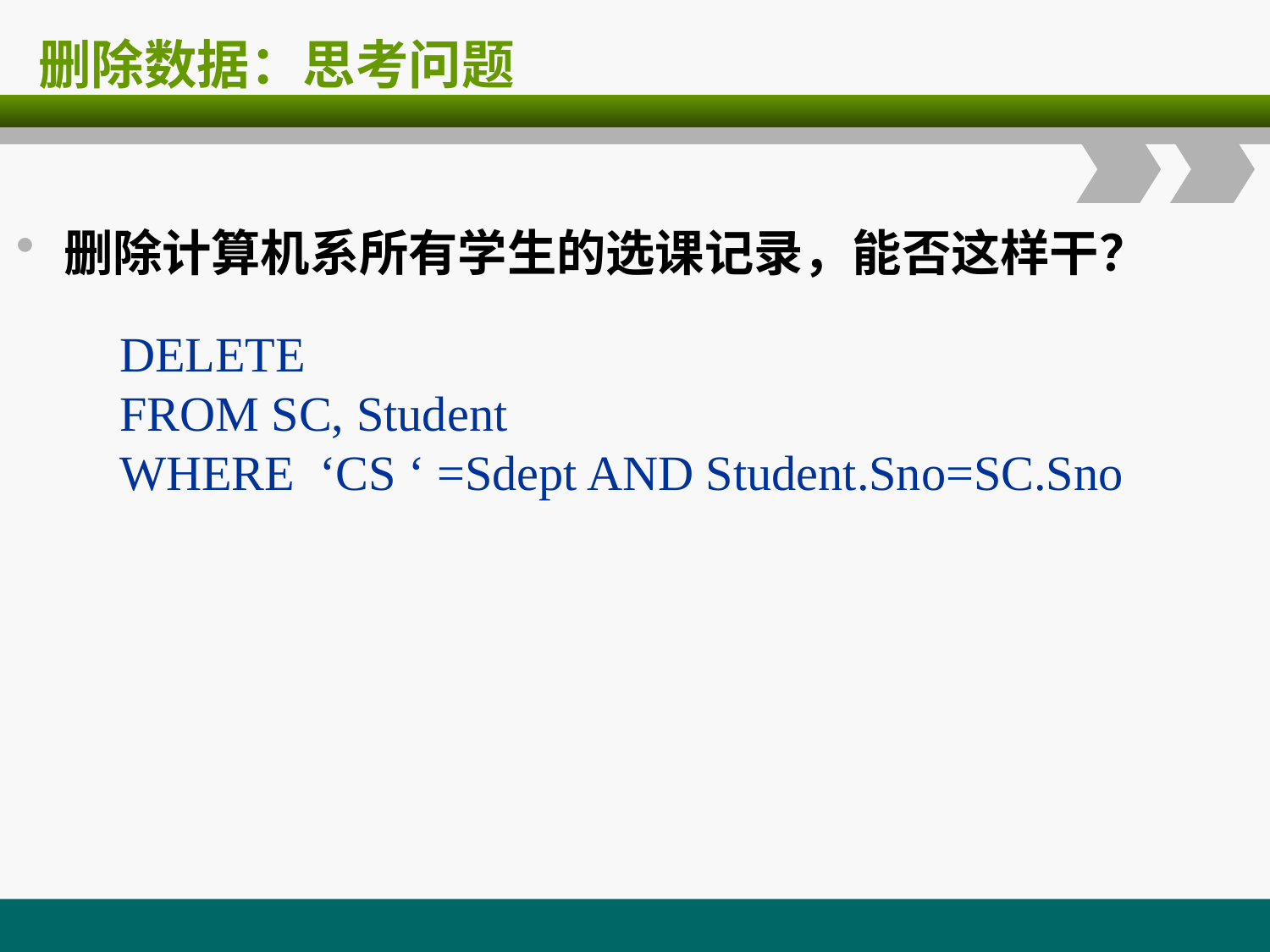

# 删除数据：思考问题
删除计算机系所有学生的选课记录，能否这样干？
 DELETE
 FROM SC, Student
 WHERE  ‘CS ‘ =Sdept AND Student.Sno=SC.Sno